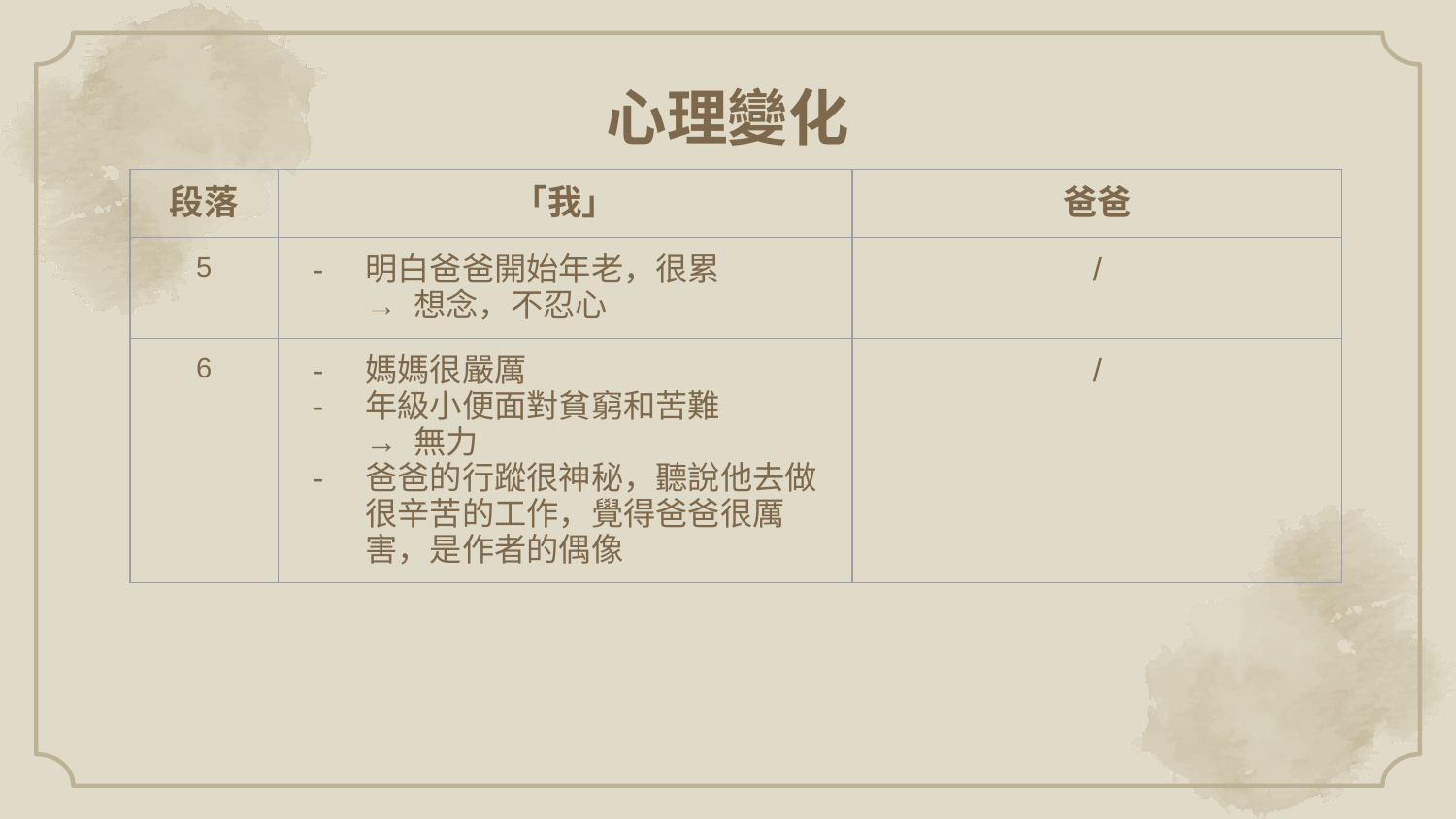

# 心理變化

| 段落 | 「我」 | 爸爸 |
| --- | --- | --- |
| 5 | 明白爸爸開始年老，很累 → 想念，不忍心 | / |
| 6 | 媽媽很嚴厲 年級小便面對貧窮和苦難 → 無力 爸爸的行蹤很神秘，聽說他去做很辛苦的工作，覺得爸爸很厲害，是作者的偶像 | / |